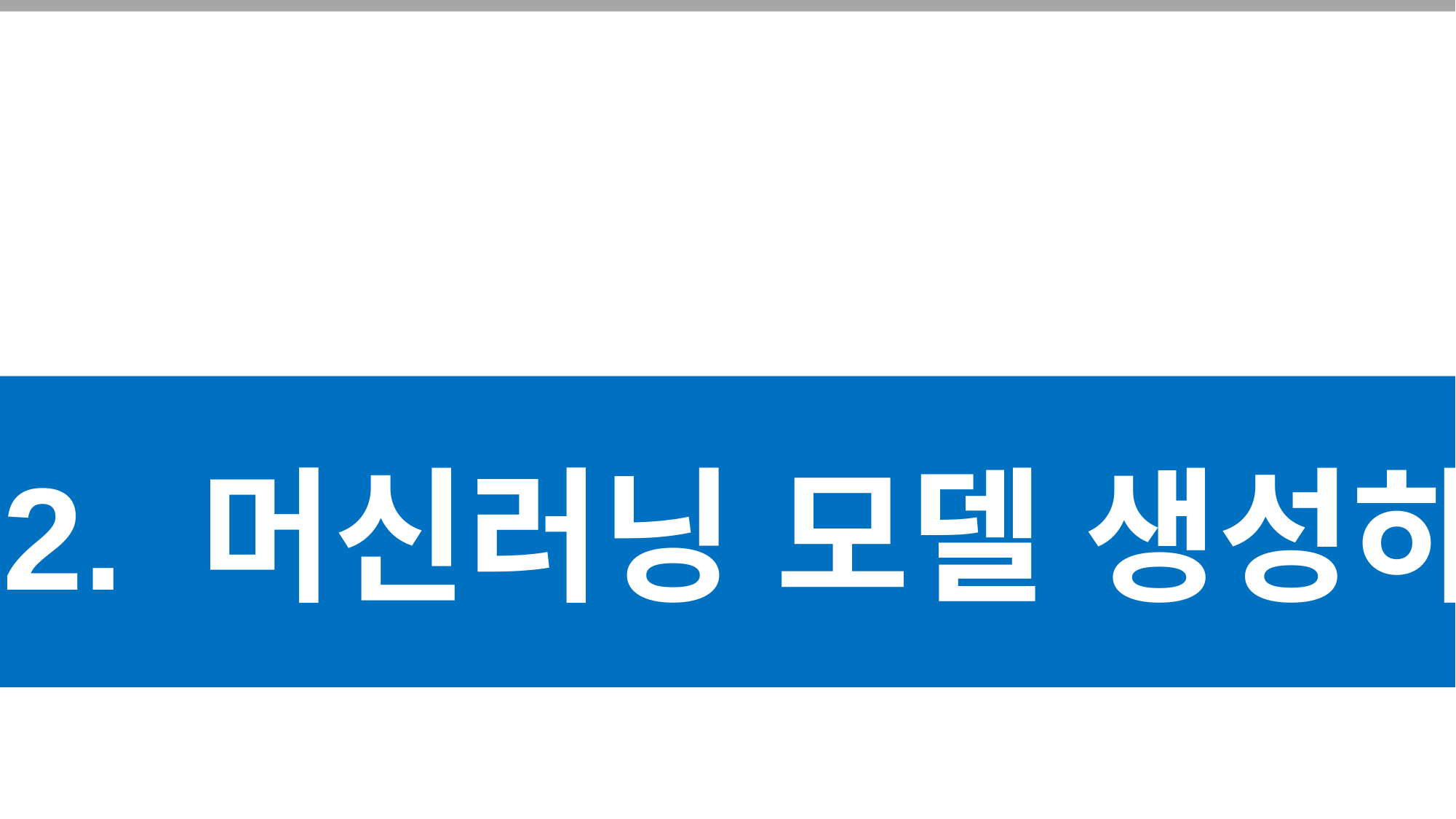

Stage1. 데이터파일 전처리하기
Stage1. 데이터파일 전처리하기
Stage2. 머신러닝 모델 생성하기
Stage2. 머신러닝 모델 생성하기
Stage3. 최적 조건 예측하기
Stage3. 최적 조건 예측하기